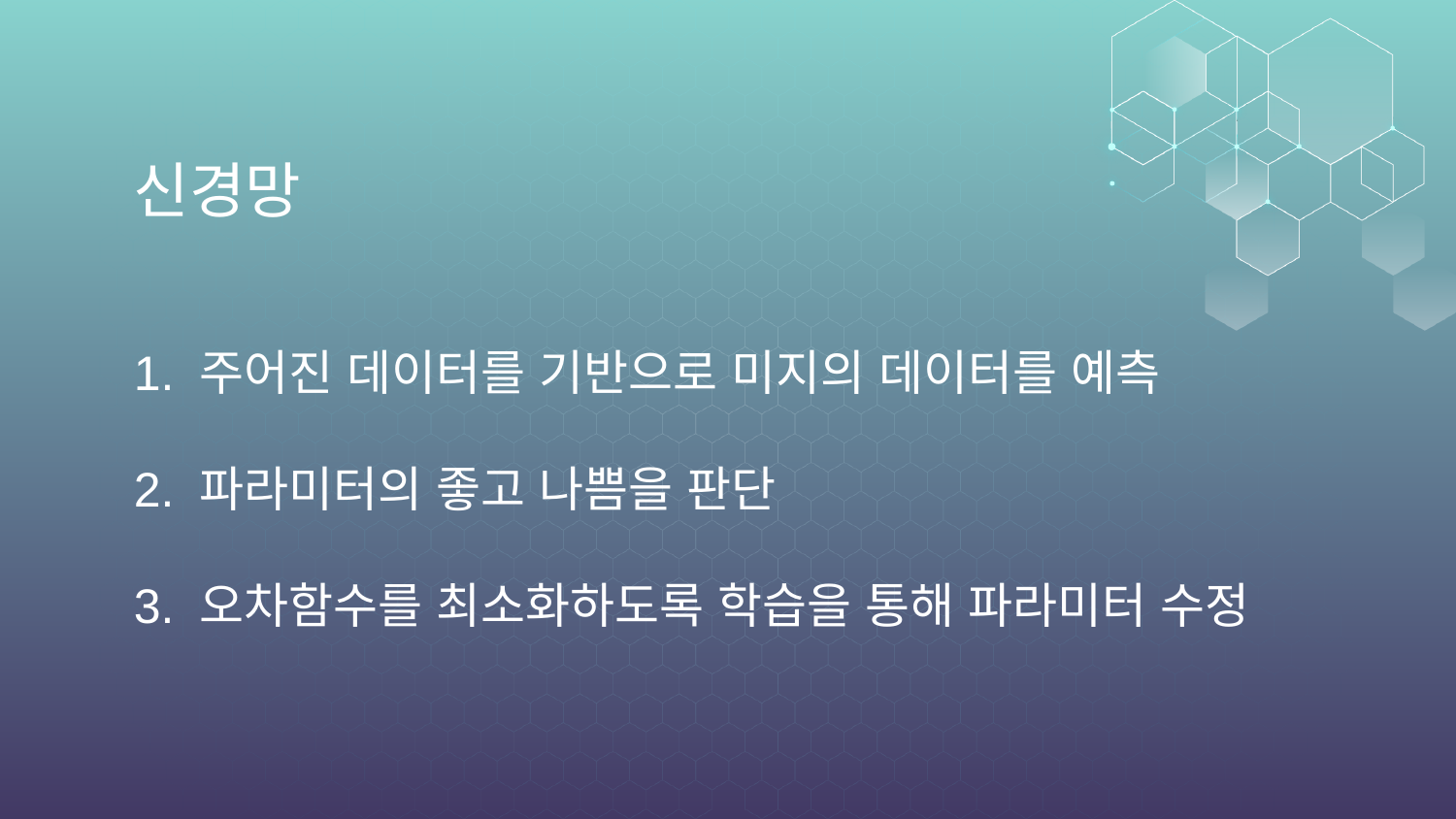

# 신경망 1. 주어진 데이터를 기반으로 미지의 데이터를 예측 2. 파라미터의 좋고 나쁨을 판단 3. 오차함수를 최소화하도록 학습을 통해 파라미터 수정